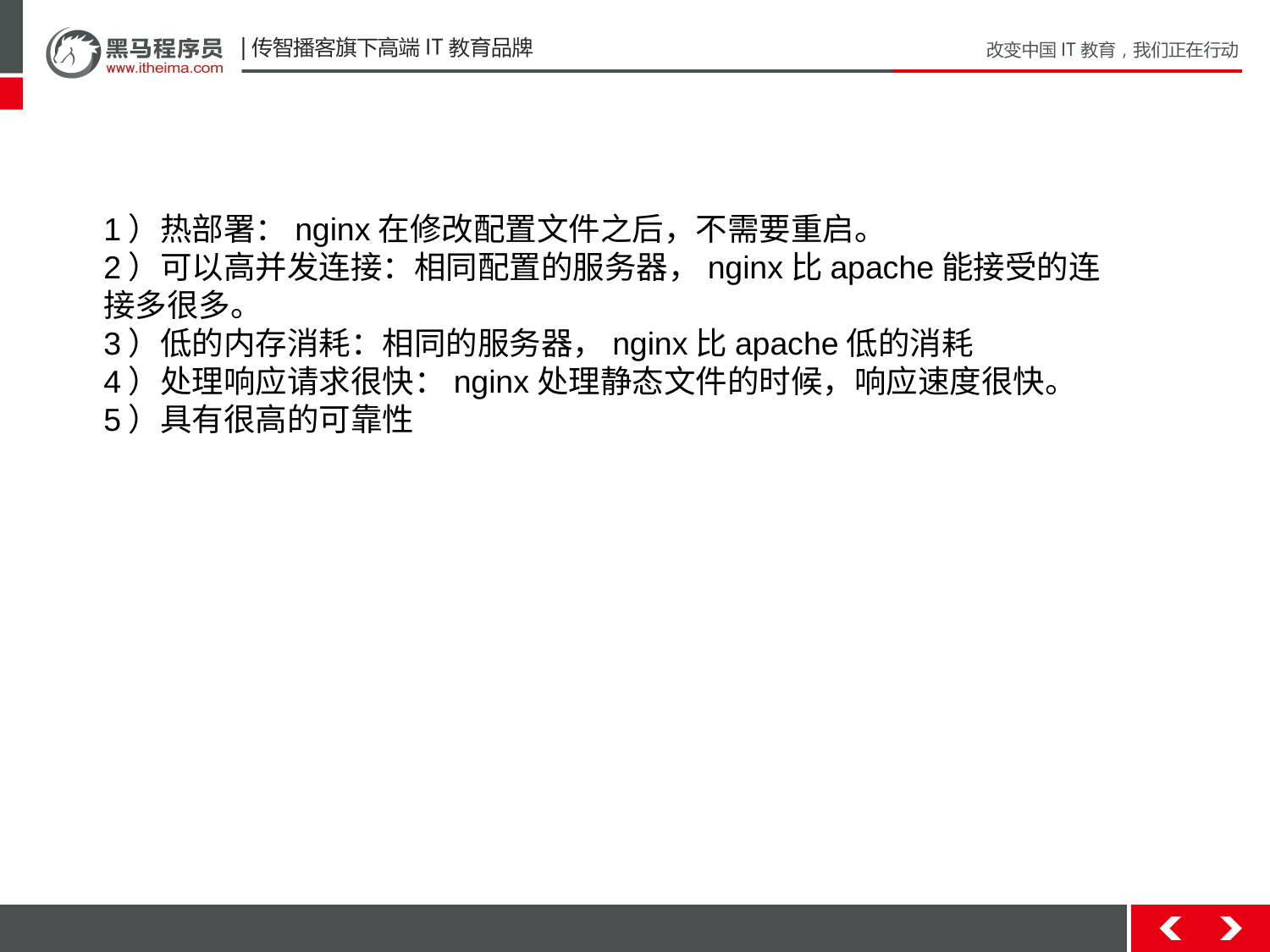

1）热部署：nginx在修改配置文件之后，不需要重启。
2）可以高并发连接：相同配置的服务器，nginx比apache能接受的连接多很多。
3）低的内存消耗：相同的服务器，nginx比apache低的消耗
4）处理响应请求很快：nginx处理静态文件的时候，响应速度很快。
5）具有很高的可靠性